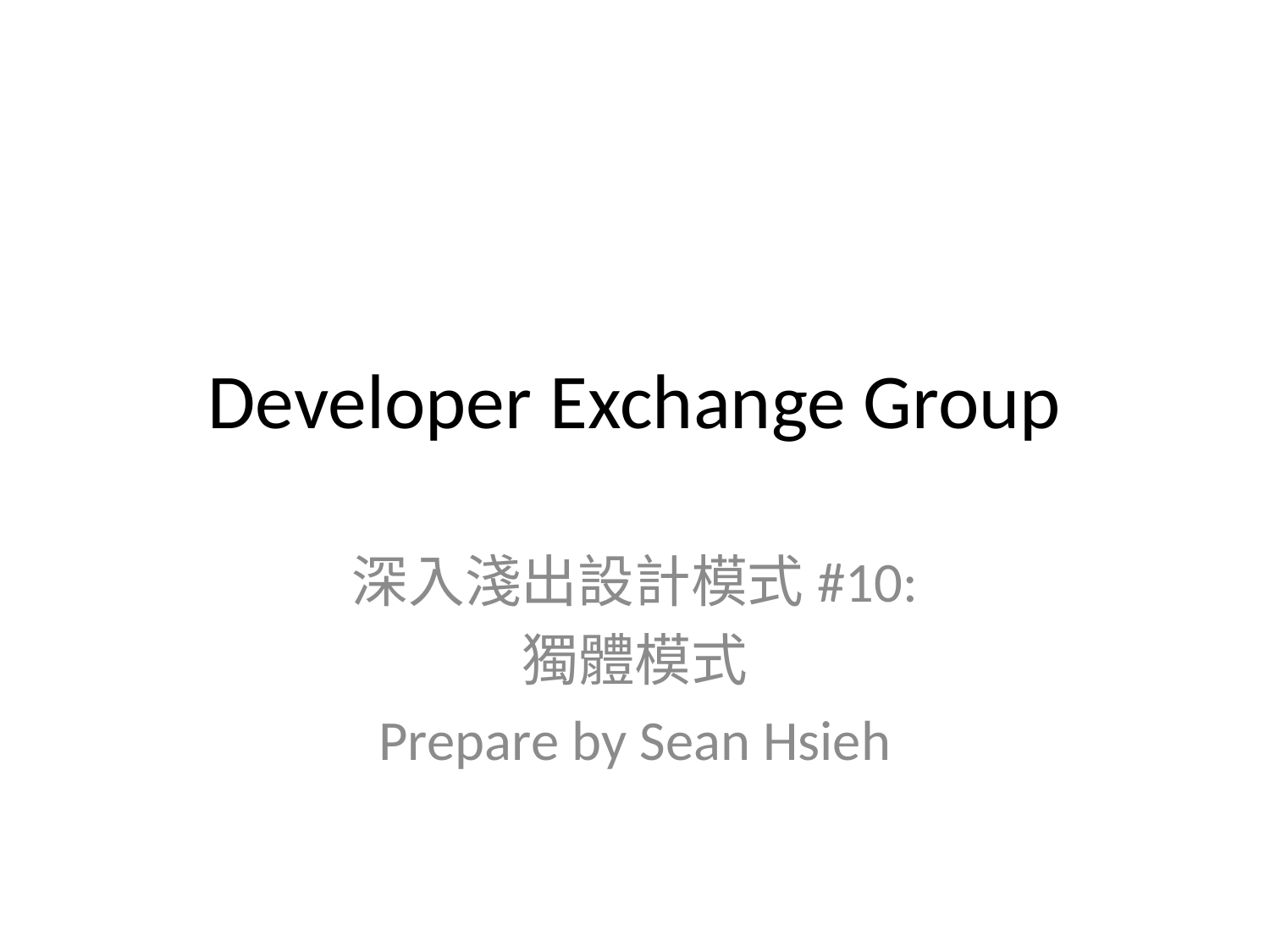

# Developer Exchange Group
深入淺出設計模式#10:
獨體模式
Prepare by Sean Hsieh